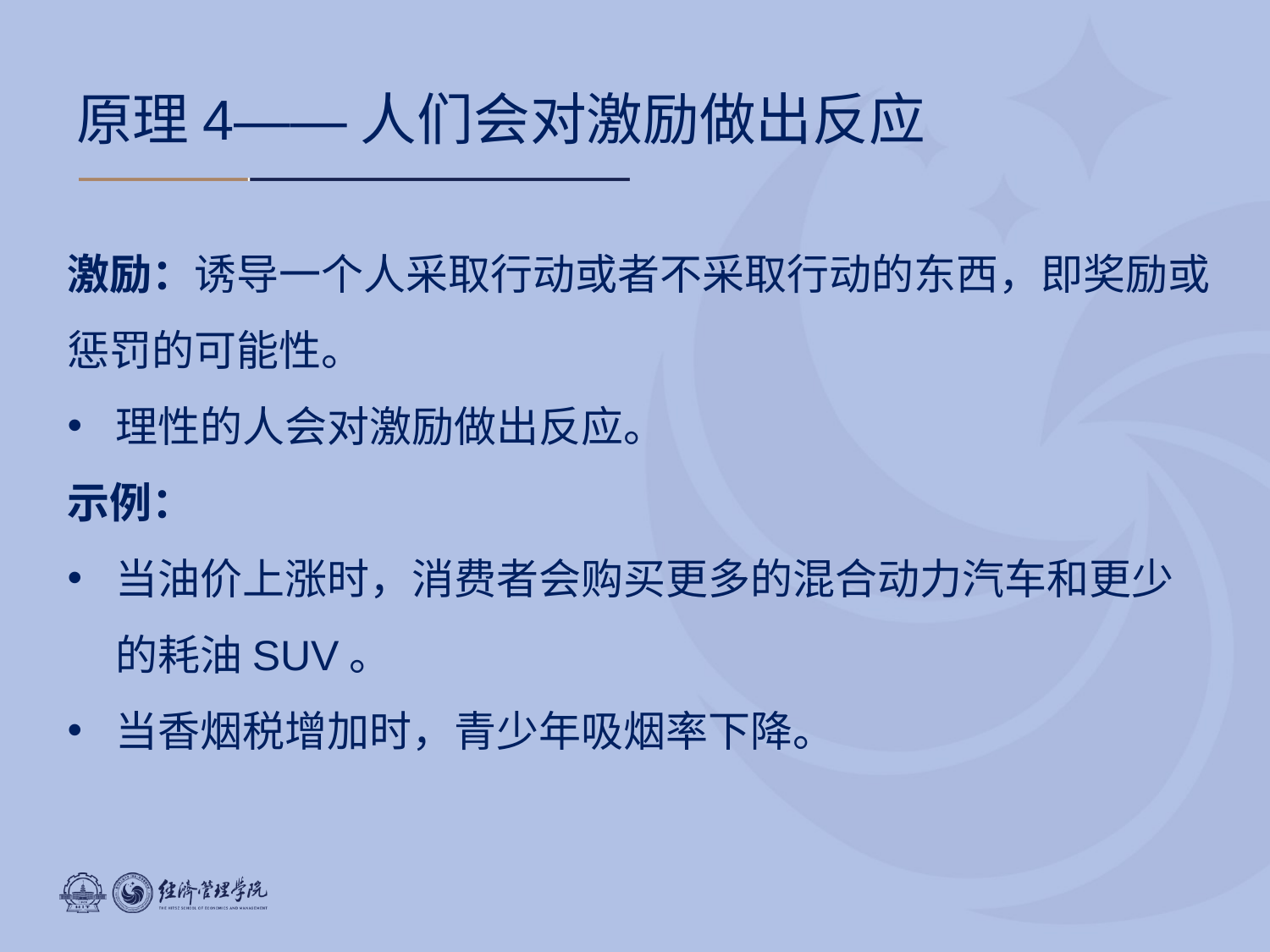

# 原理4——人们会对激励做出反应
激励：诱导一个人采取行动或者不采取行动的东西，即奖励或惩罚的可能性。
理性的人会对激励做出反应。
示例：
当油价上涨时，消费者会购买更多的混合动力汽车和更少的耗油SUV。
当香烟税增加时，青少年吸烟率下降。